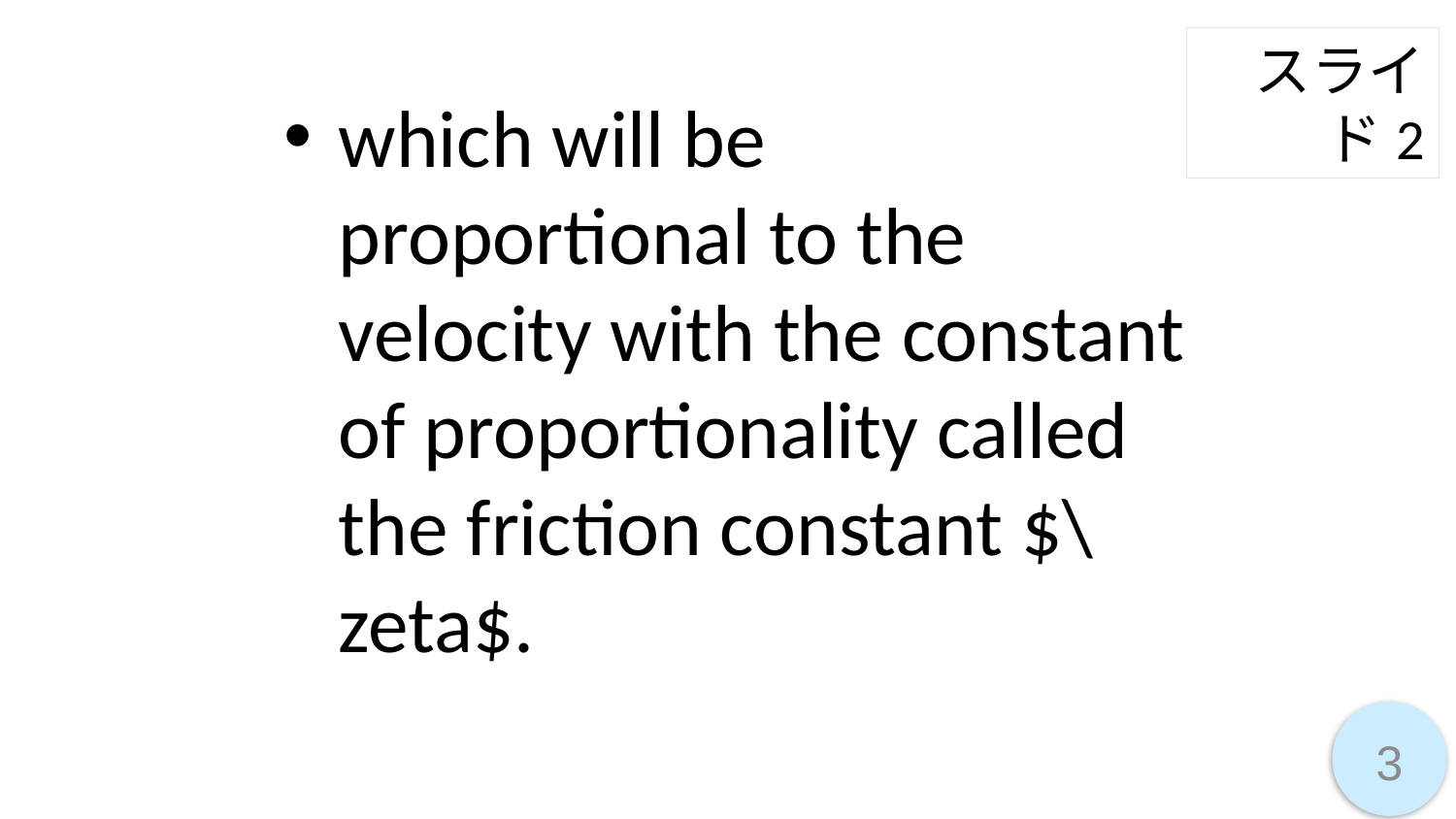

スライド2
which will be proportional to the velocity with the constant of proportionality called the friction constant $\zeta$.
3